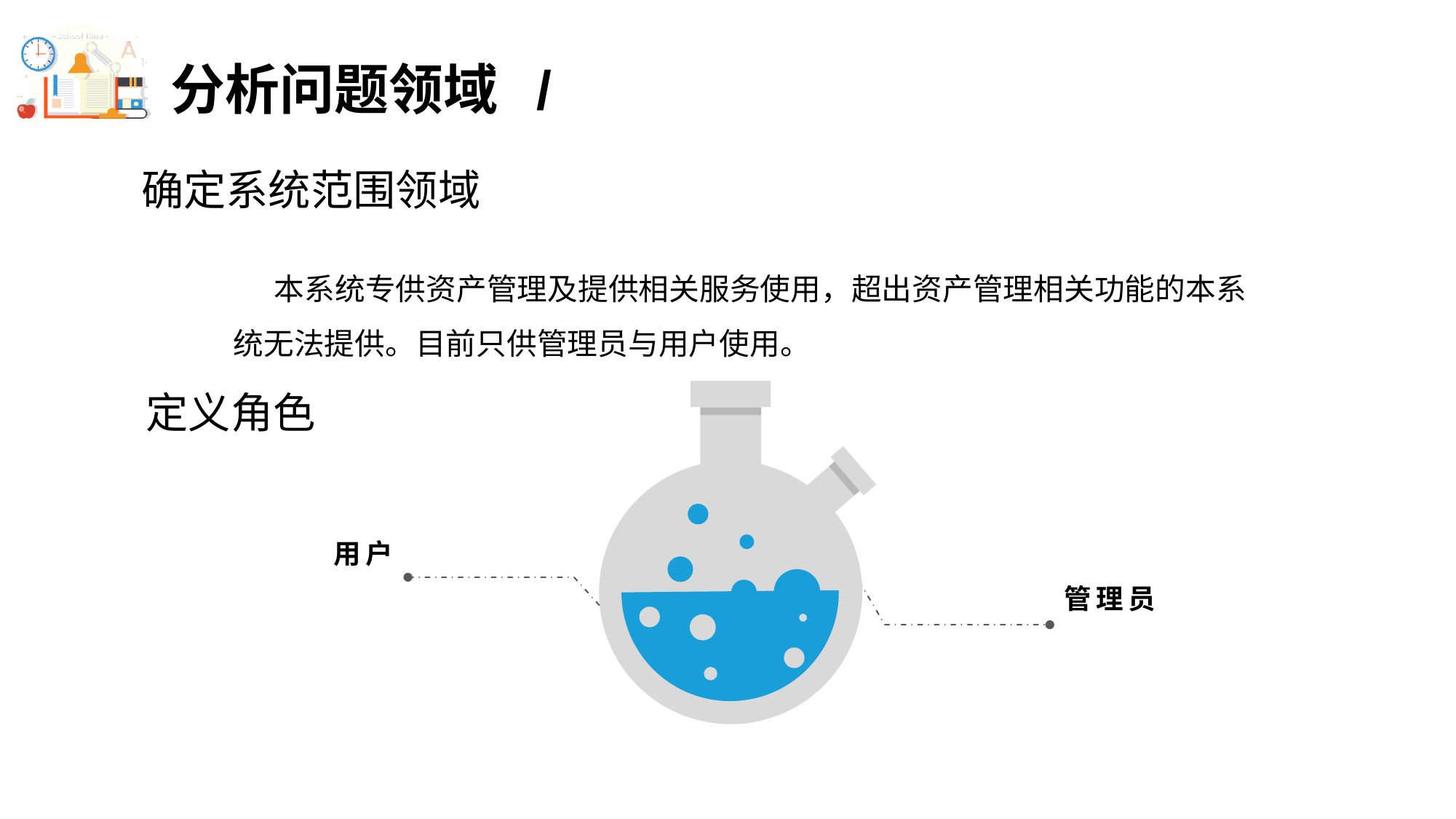

分析问题领域  /
确定系统范围领域
     本系统专供资产管理及提供相关服务使用，超出资产管理相关功能的本系统无法提供。目前只供管理员与用户使用。

定义角色
用户
管理员